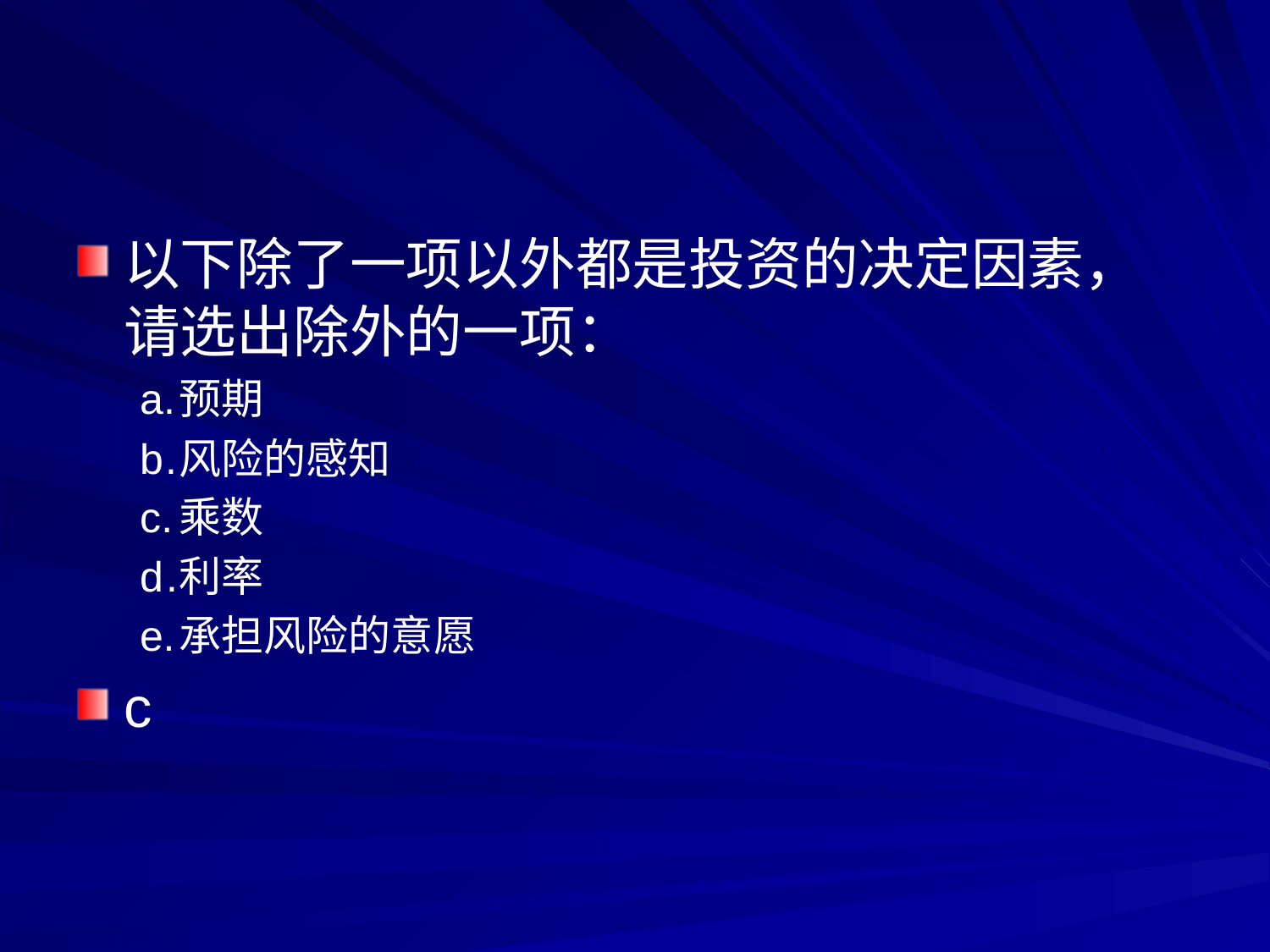

#
以下除了一项以外都是投资的决定因素，请选出除外的一项：
预期
风险的感知
乘数
利率
承担风险的意愿
c